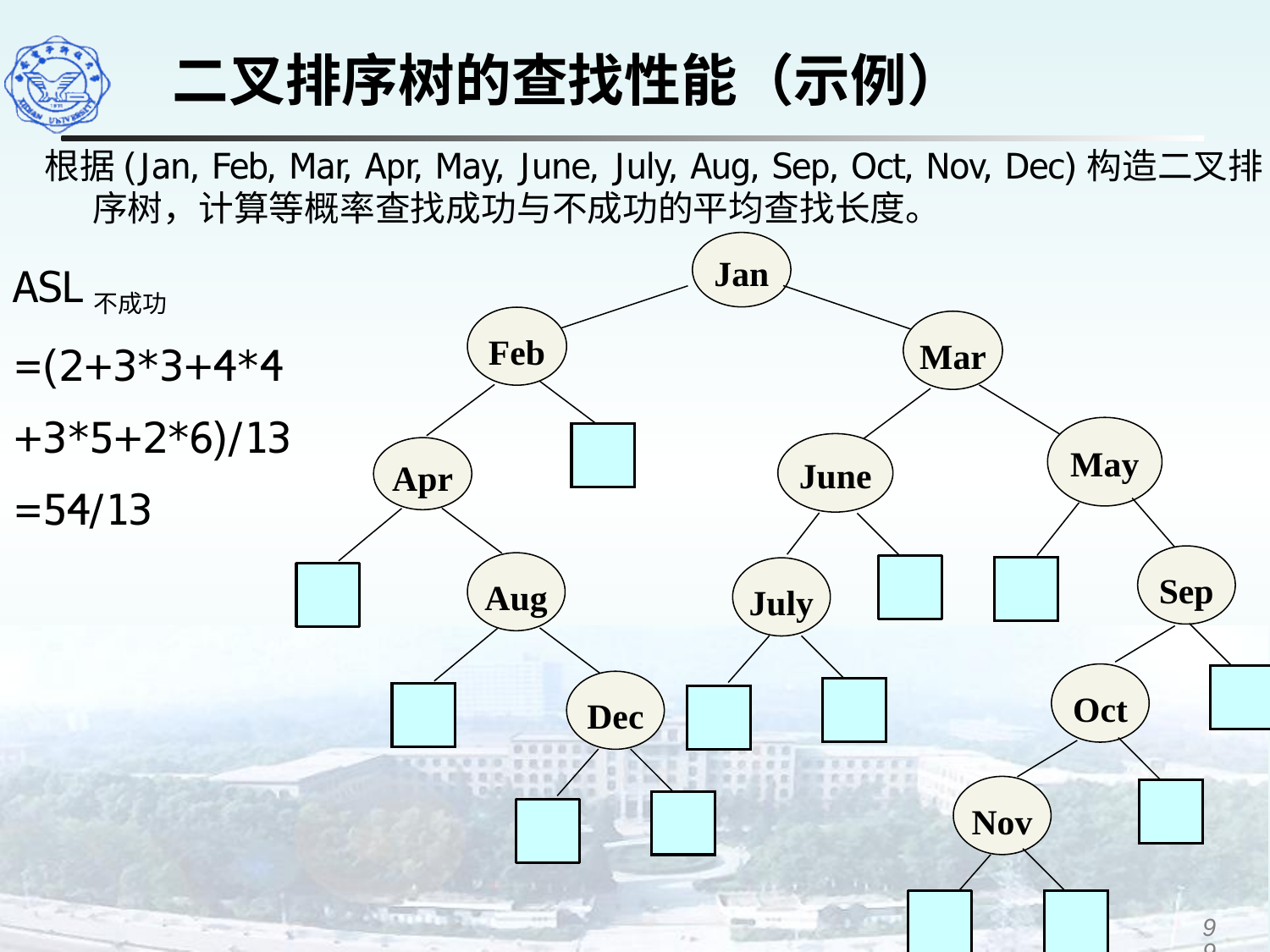

# 二叉排序树的查找性能（示例）
根据(Jan, Feb, Mar, Apr, May, June, July, Aug, Sep, Oct, Nov, Dec)构造二叉排序树，计算等概率查找成功与不成功的平均查找长度。
Jan
ASL不成功
=(2+3*3+4*4
+3*5+2*6)/13
=54/13

Feb
Mar

May
June
Apr

Sep
Aug
July

Oct
Dec

Nov

99